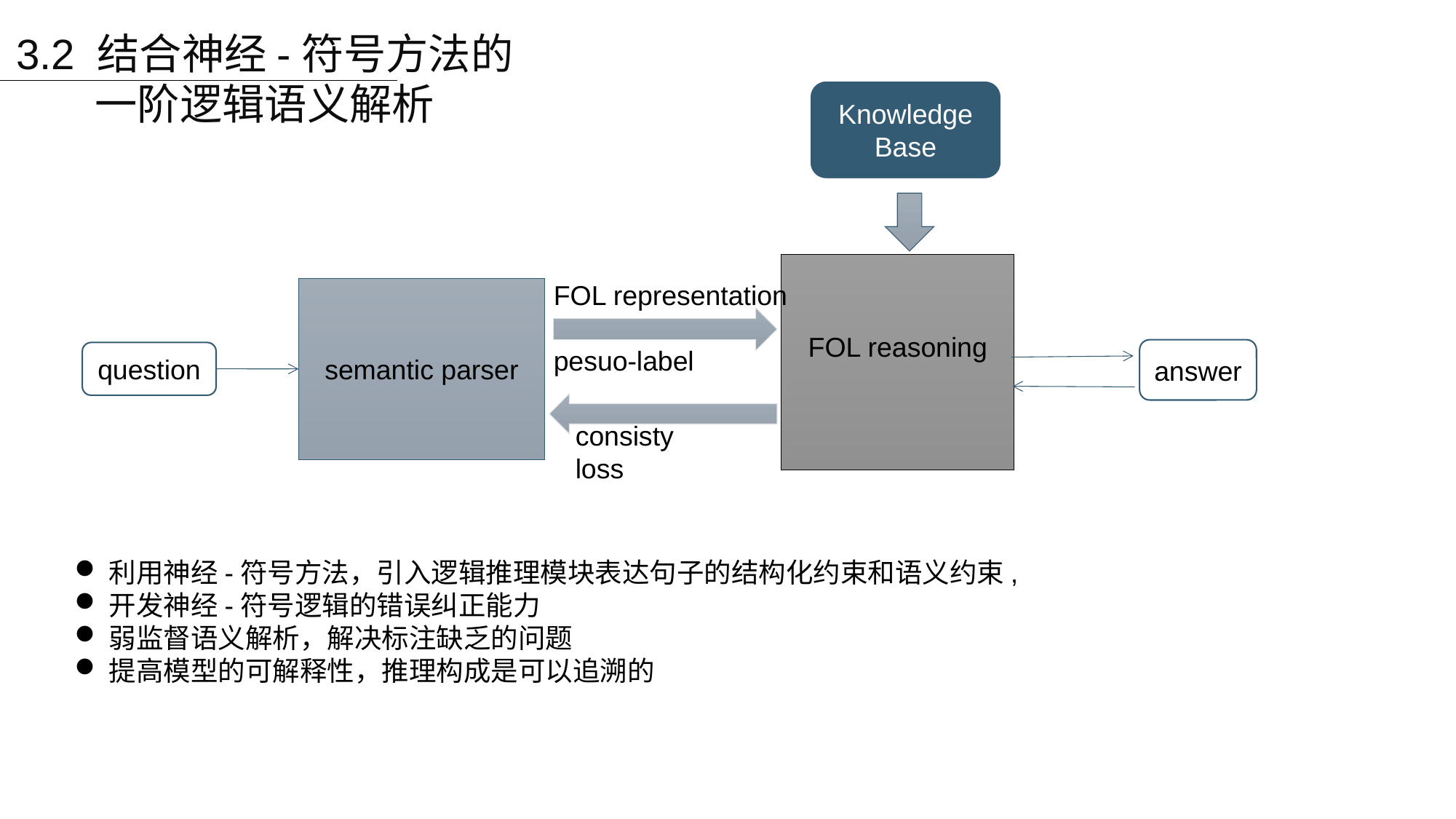

3.2 结合神经-符号方法的一阶逻辑语义解析
Knowledge
Base

FOL reasoning

FOL representation

pesuo-label
semantic parser

answer
question

consisty loss
利用神经-符号方法，引入逻辑推理模块表达句子的结构化约束和语义约束,
开发神经-符号逻辑的错误纠正能力
弱监督语义解析，解决标注缺乏的问题
提高模型的可解释性，推理构成是可以追溯的